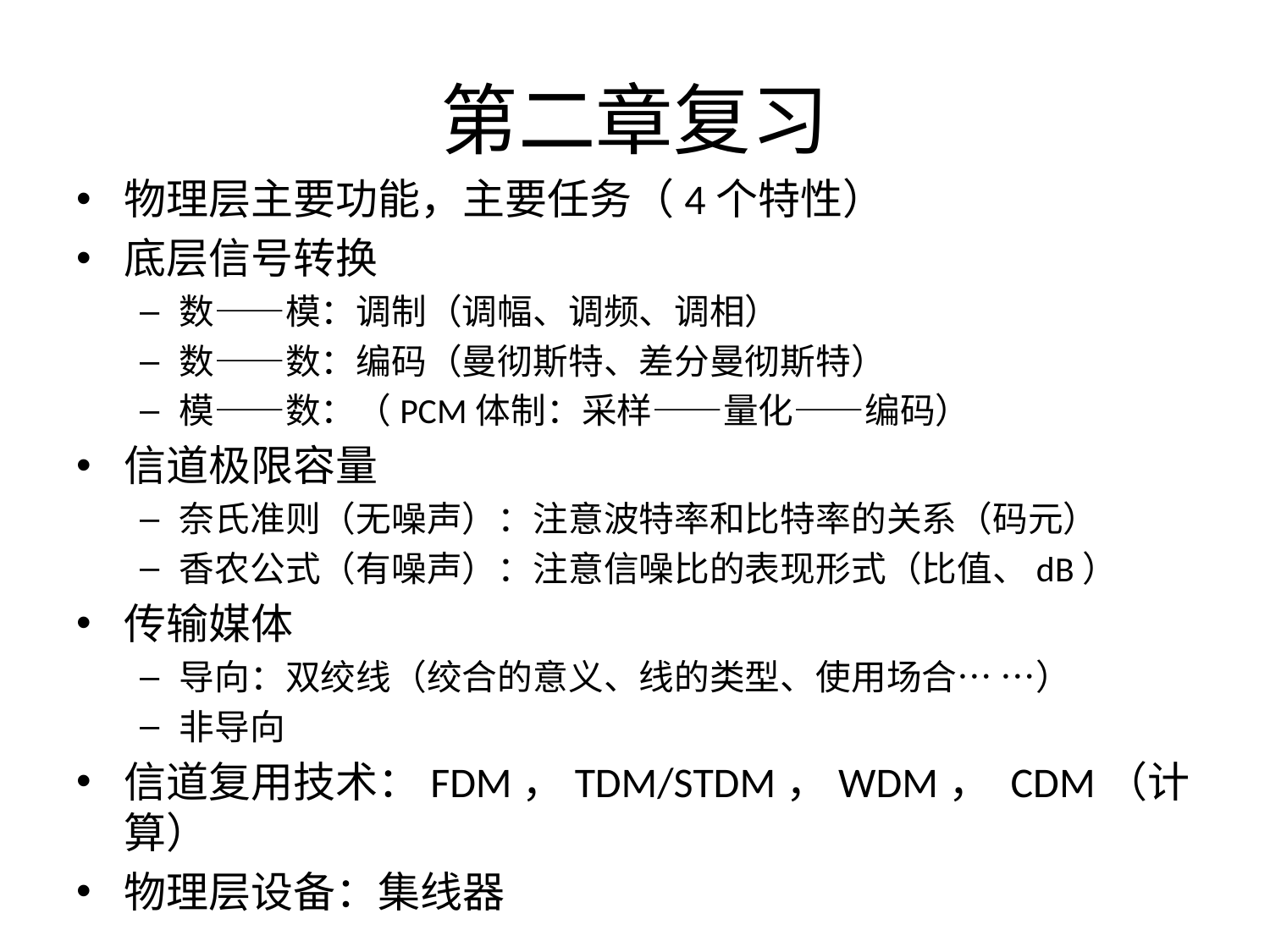

# 第二章复习
物理层主要功能，主要任务（4个特性）
底层信号转换
数——模：调制（调幅、调频、调相）
数——数：编码（曼彻斯特、差分曼彻斯特）
模——数：（PCM体制：采样——量化——编码）
信道极限容量
奈氏准则（无噪声）：注意波特率和比特率的关系（码元）
香农公式（有噪声）：注意信噪比的表现形式（比值、dB）
传输媒体
导向：双绞线（绞合的意义、线的类型、使用场合… …）
非导向
信道复用技术：FDM，TDM/STDM，WDM， CDM（计算）
物理层设备：集线器